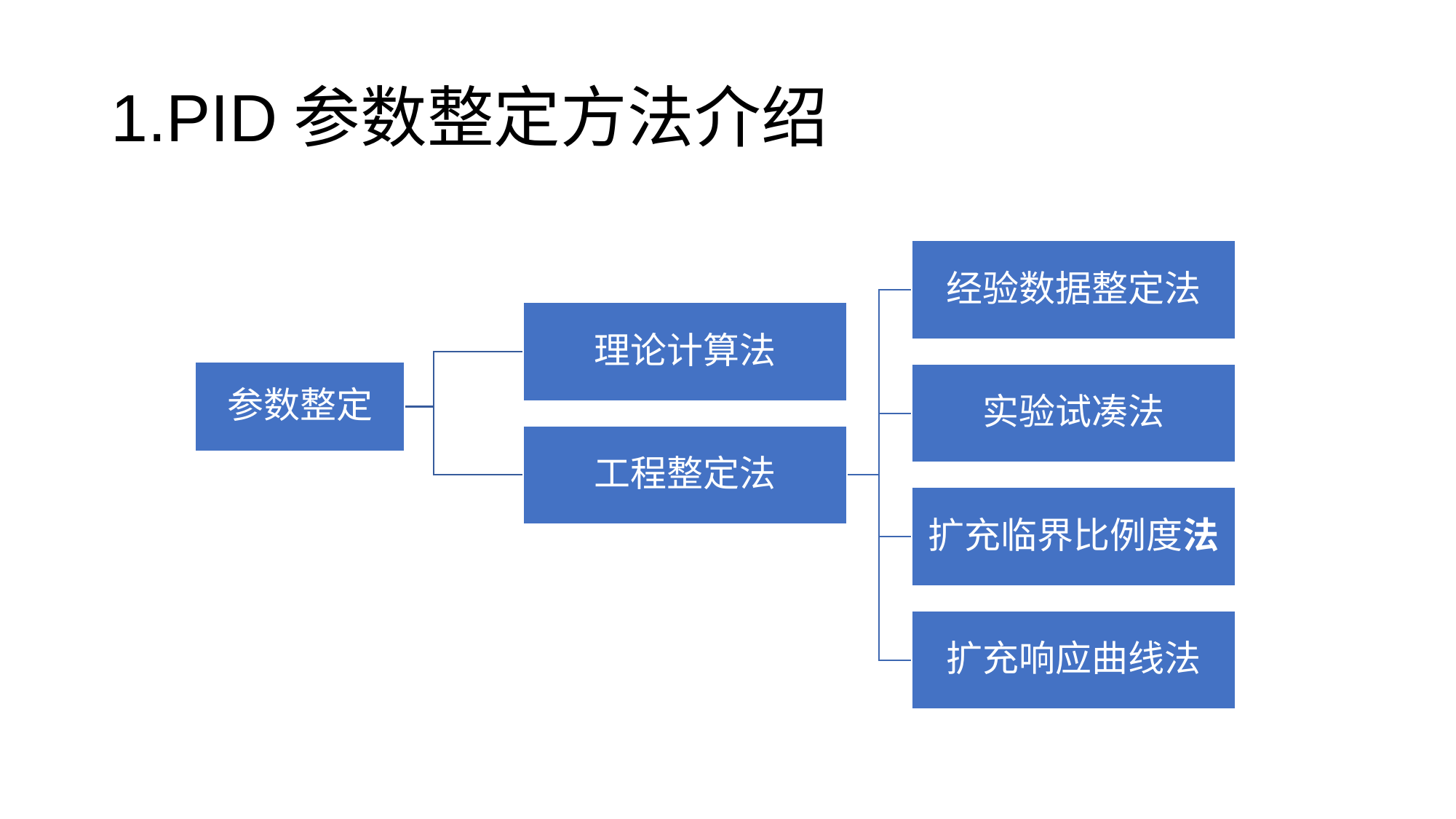

# 1.PID参数整定方法介绍

参数整定
理论计算法
工程整定法
经验数据整定法
实验试凑法
扩充临界比例度法
扩充响应曲线法